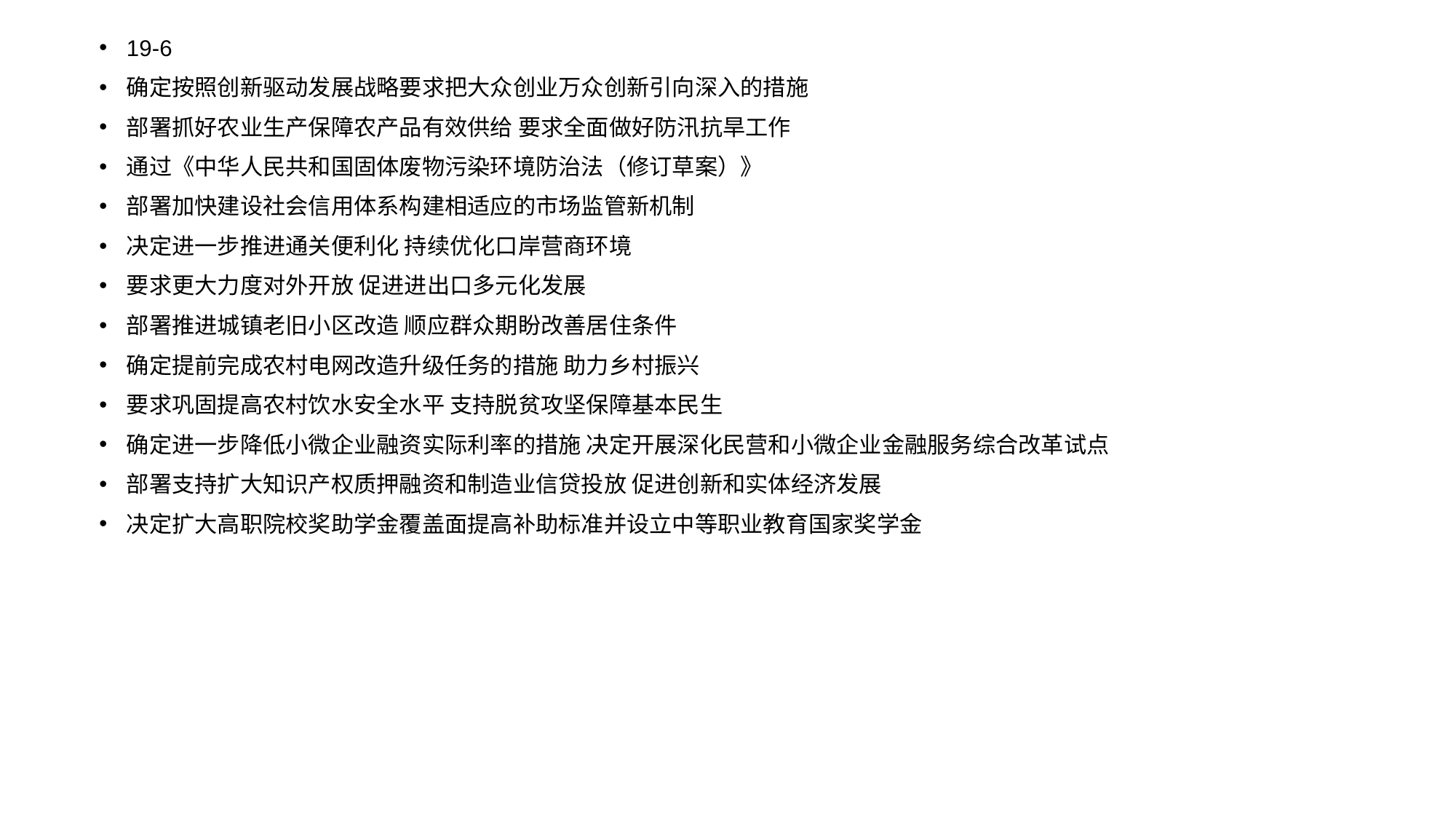

19-6
确定按照创新驱动发展战略要求把大众创业万众创新引向深入的措施
部署抓好农业生产保障农产品有效供给 要求全面做好防汛抗旱工作
通过《中华人民共和国固体废物污染环境防治法（修订草案）》
部署加快建设社会信用体系构建相适应的市场监管新机制
决定进一步推进通关便利化 持续优化口岸营商环境
要求更大力度对外开放 促进进出口多元化发展
部署推进城镇老旧小区改造 顺应群众期盼改善居住条件
确定提前完成农村电网改造升级任务的措施 助力乡村振兴
要求巩固提高农村饮水安全水平 支持脱贫攻坚保障基本民生
确定进一步降低小微企业融资实际利率的措施 决定开展深化民营和小微企业金融服务综合改革试点
部署支持扩大知识产权质押融资和制造业信贷投放 促进创新和实体经济发展
决定扩大高职院校奖助学金覆盖面提高补助标准并设立中等职业教育国家奖学金